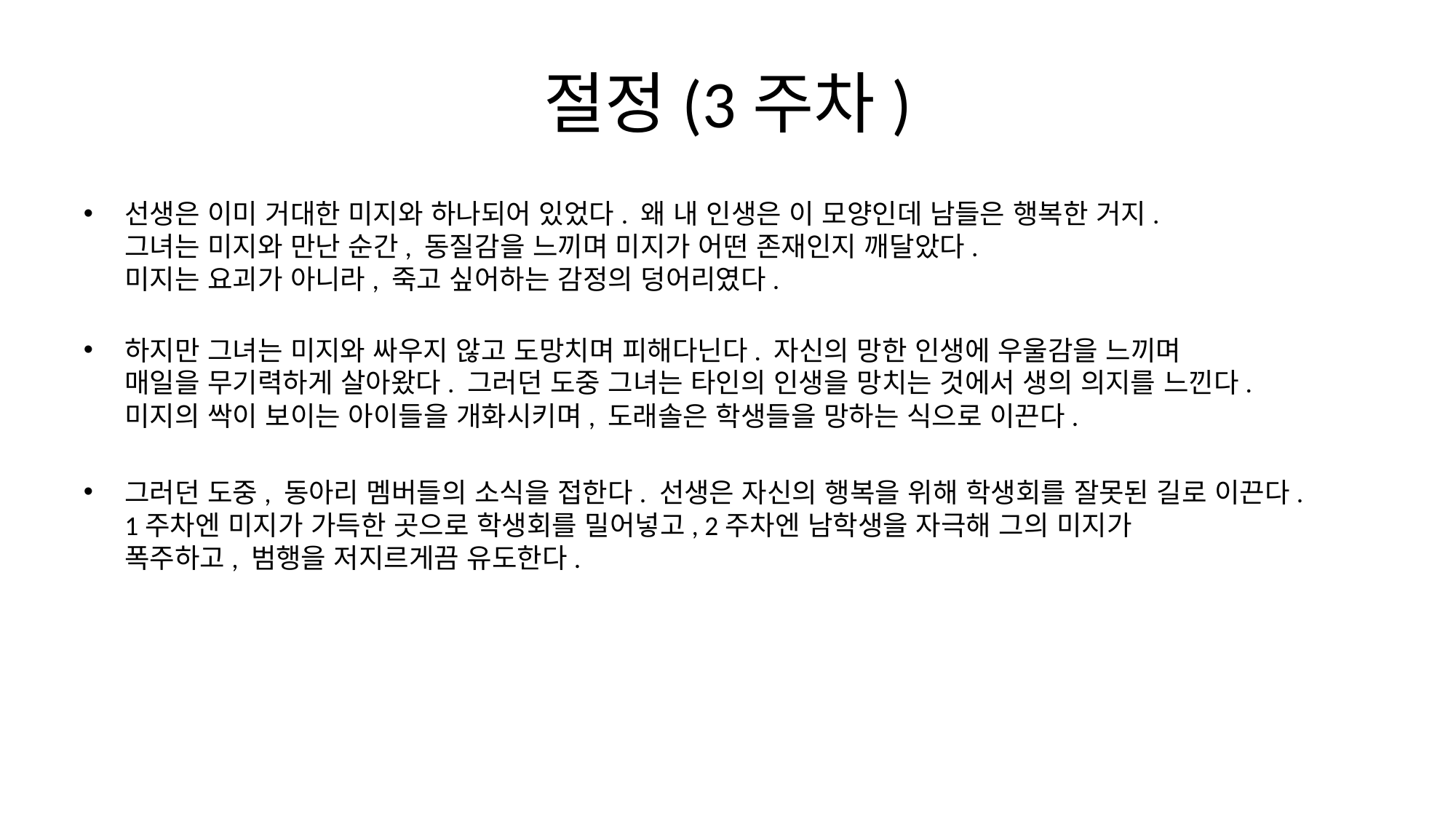

# 절정(3주차)
선생은 이미 거대한 미지와 하나되어 있었다. 왜 내 인생은 이 모양인데 남들은 행복한 거지.
그녀는 미지와 만난 순간, 동질감을 느끼며 미지가 어떤 존재인지 깨달았다.
미지는 요괴가 아니라, 죽고 싶어하는 감정의 덩어리였다.
하지만 그녀는 미지와 싸우지 않고 도망치며 피해다닌다. 자신의 망한 인생에 우울감을 느끼며
매일을 무기력하게 살아왔다. 그러던 도중 그녀는 타인의 인생을 망치는 것에서 생의 의지를 느낀다.
미지의 싹이 보이는 아이들을 개화시키며, 도래솔은 학생들을 망하는 식으로 이끈다.

그러던 도중, 동아리 멤버들의 소식을 접한다. 선생은 자신의 행복을 위해 학생회를 잘못된 길로 이끈다.
1주차엔 미지가 가득한 곳으로 학생회를 밀어넣고, 2주차엔 남학생을 자극해 그의 미지가
폭주하고, 범행을 저지르게끔 유도한다.